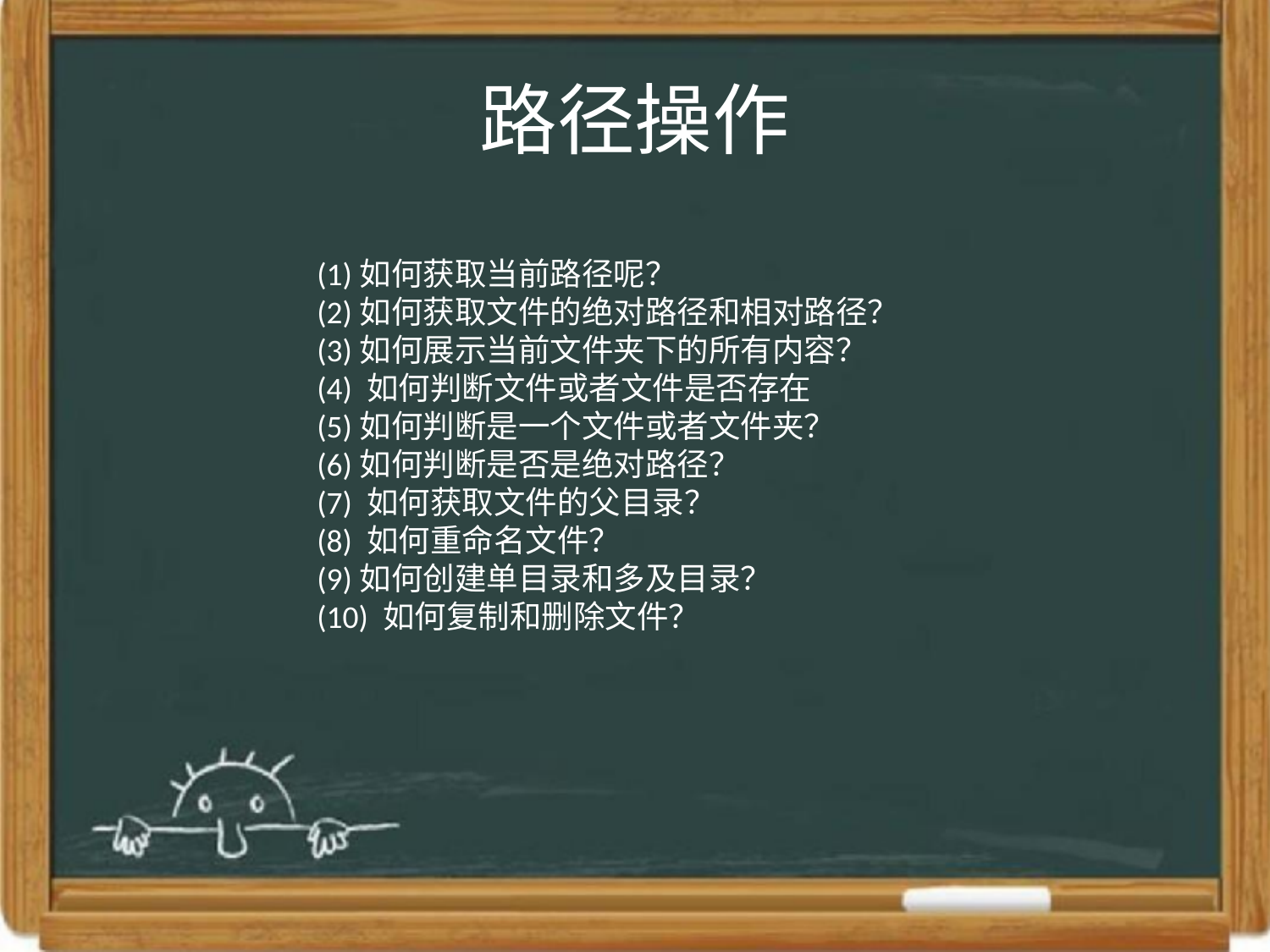

# 路径操作
(1)如何获取当前路径呢？
(2)如何获取文件的绝对路径和相对路径？
(3)如何展示当前文件夹下的所有内容？
(4) 如何判断文件或者文件是否存在
(5)如何判断是一个文件或者文件夹？
(6)如何判断是否是绝对路径？
(7) 如何获取文件的父目录？
(8) 如何重命名文件？
(9)如何创建单目录和多及目录？
(10) 如何复制和删除文件？